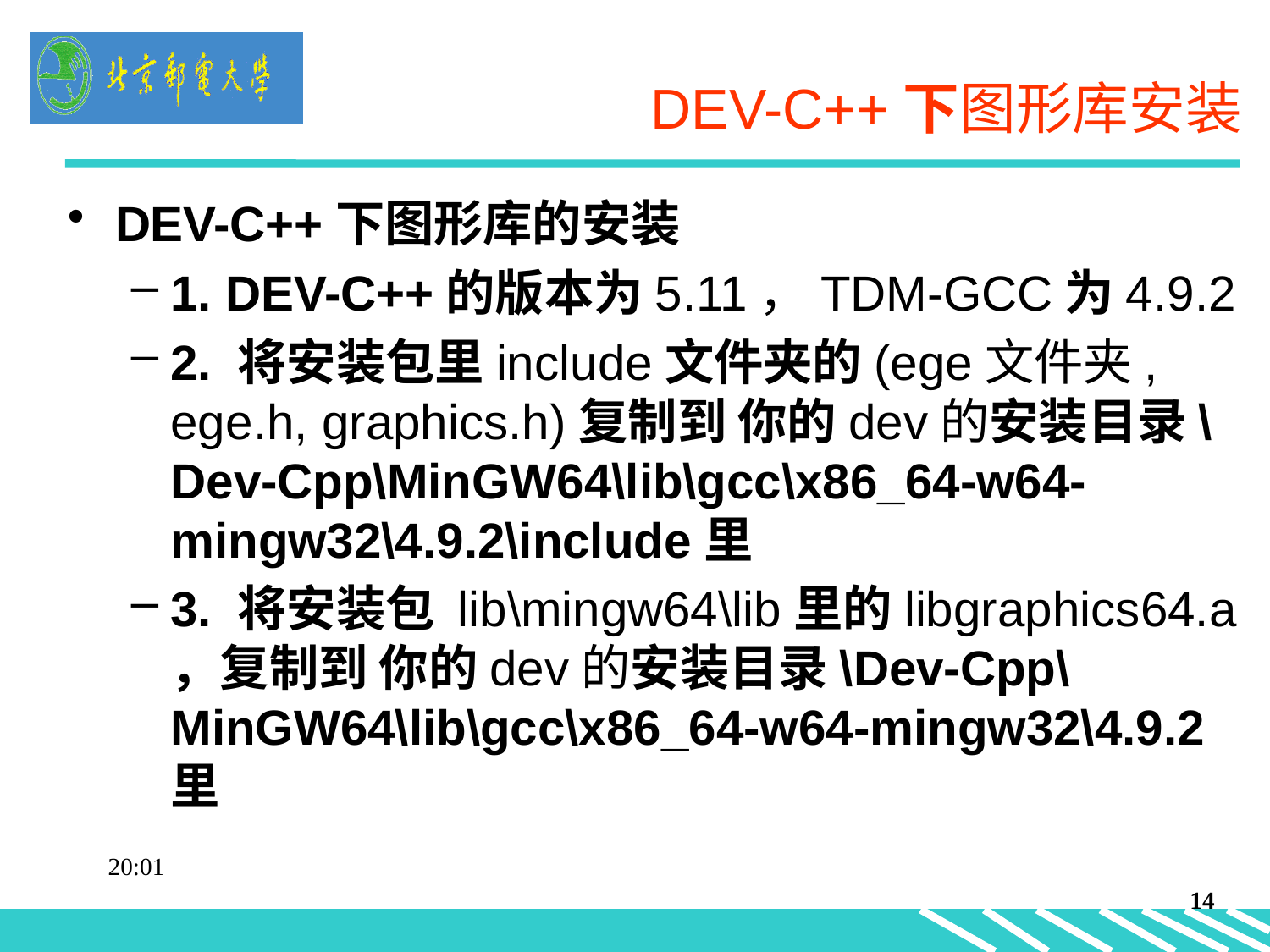

# DEV-C++下图形库安装
DEV-C++下图形库的安装
1. DEV-C++的版本为5.11，TDM-GCC为4.9.2
2. 将安装包里include文件夹的(ege文件夹, ege.h, graphics.h)复制到 你的dev的安装目录\Dev-Cpp\MinGW64\lib\gcc\x86_64-w64-mingw32\4.9.2\include里
3. 将安装包 lib\mingw64\lib里的libgraphics64.a ，复制到 你的dev的安装目录\Dev-Cpp\MinGW64\lib\gcc\x86_64-w64-mingw32\4.9.2里

20:01
14